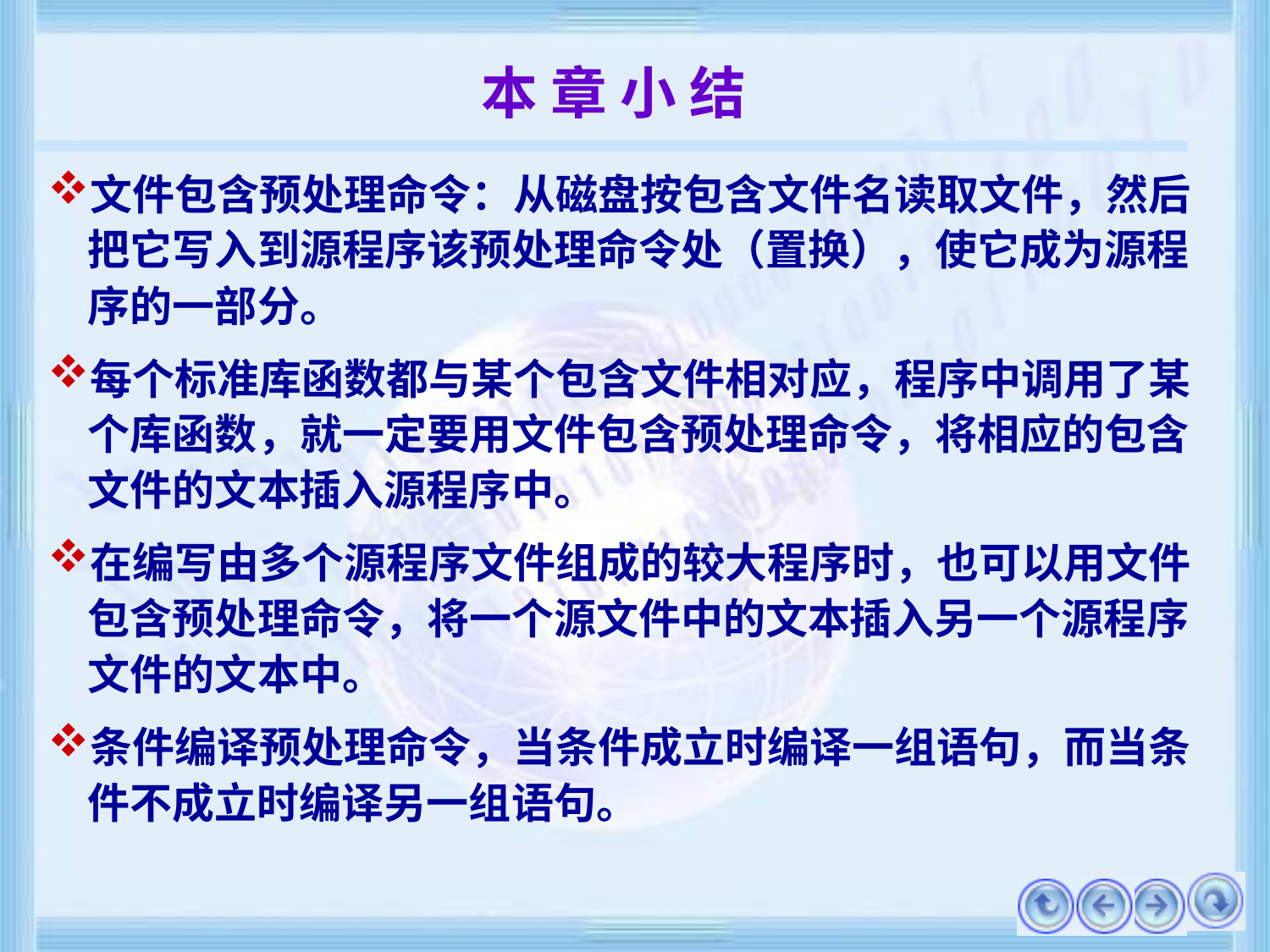

# 本 章 小 结
文件包含预处理命令：从磁盘按包含文件名读取文件，然后把它写入到源程序该预处理命令处（置换），使它成为源程序的一部分。
每个标准库函数都与某个包含文件相对应，程序中调用了某个库函数，就一定要用文件包含预处理命令，将相应的包含文件的文本插入源程序中。
在编写由多个源程序文件组成的较大程序时，也可以用文件包含预处理命令，将一个源文件中的文本插入另一个源程序文件的文本中。
条件编译预处理命令，当条件成立时编译一组语句，而当条件不成立时编译另一组语句。